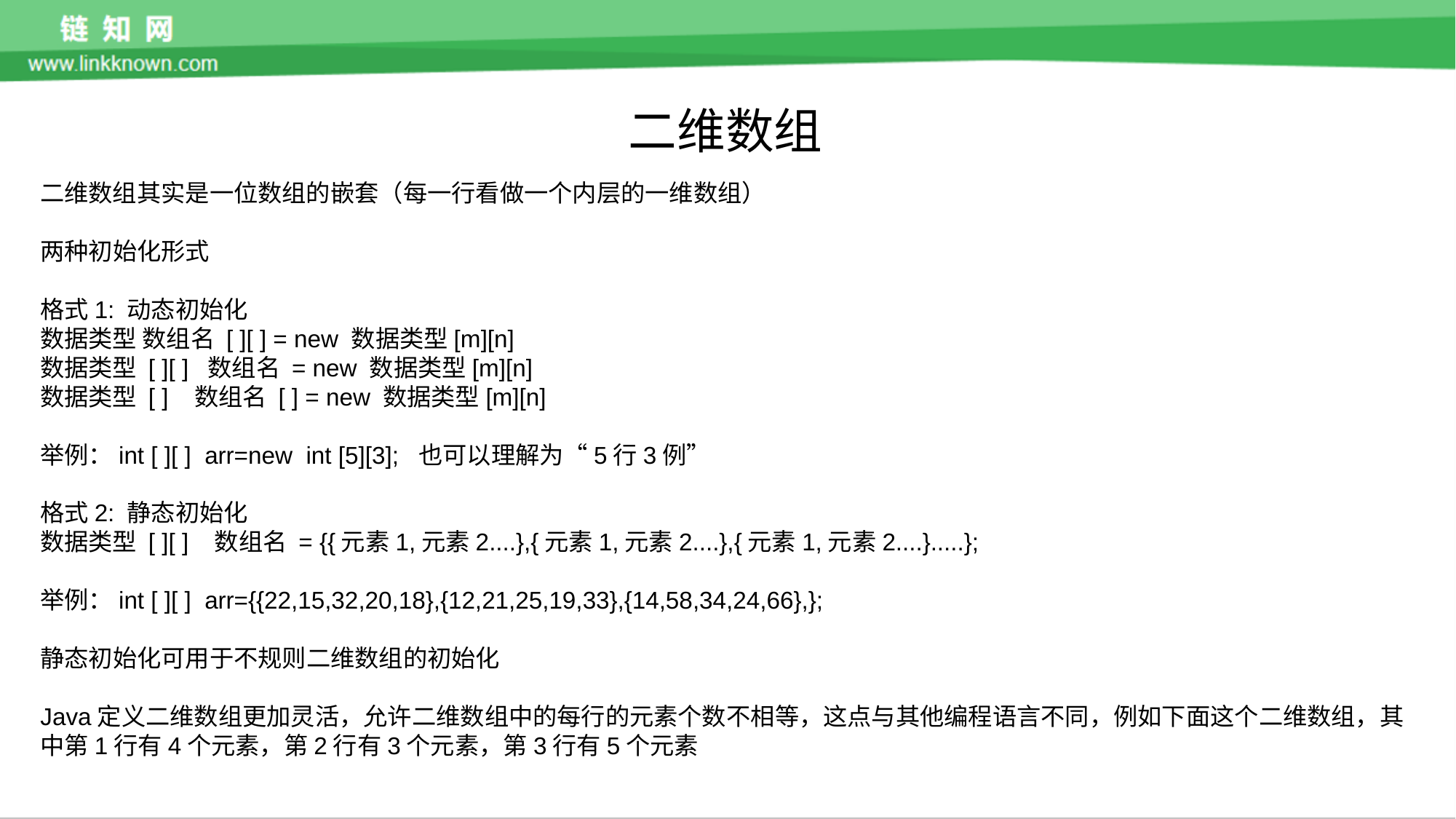

二维数组
二维数组其实是一位数组的嵌套（每一行看做一个内层的一维数组）

两种初始化形式

格式1: 动态初始化
数据类型 数组名 [ ][ ] = new 数据类型[m][n]
数据类型 [ ][ ]  数组名 = new 数据类型[m][n]
数据类型 [ ]   数组名 [ ] = new 数据类型[m][n]

举例：int [ ][ ]  arr=new  int [5][3];  也可以理解为“5行3例”

格式2: 静态初始化
数据类型 [ ][ ]   数组名 = {{元素1,元素2....},{元素1,元素2....},{元素1,元素2....}.....};

举例：int [ ][ ]  arr={{22,15,32,20,18},{12,21,25,19,33},{14,58,34,24,66},};

静态初始化可用于不规则二维数组的初始化

Java定义二维数组更加灵活，允许二维数组中的每行的元素个数不相等，这点与其他编程语言不同，例如下面这个二维数组，其中第1行有4个元素，第2行有3个元素，第3行有5个元素